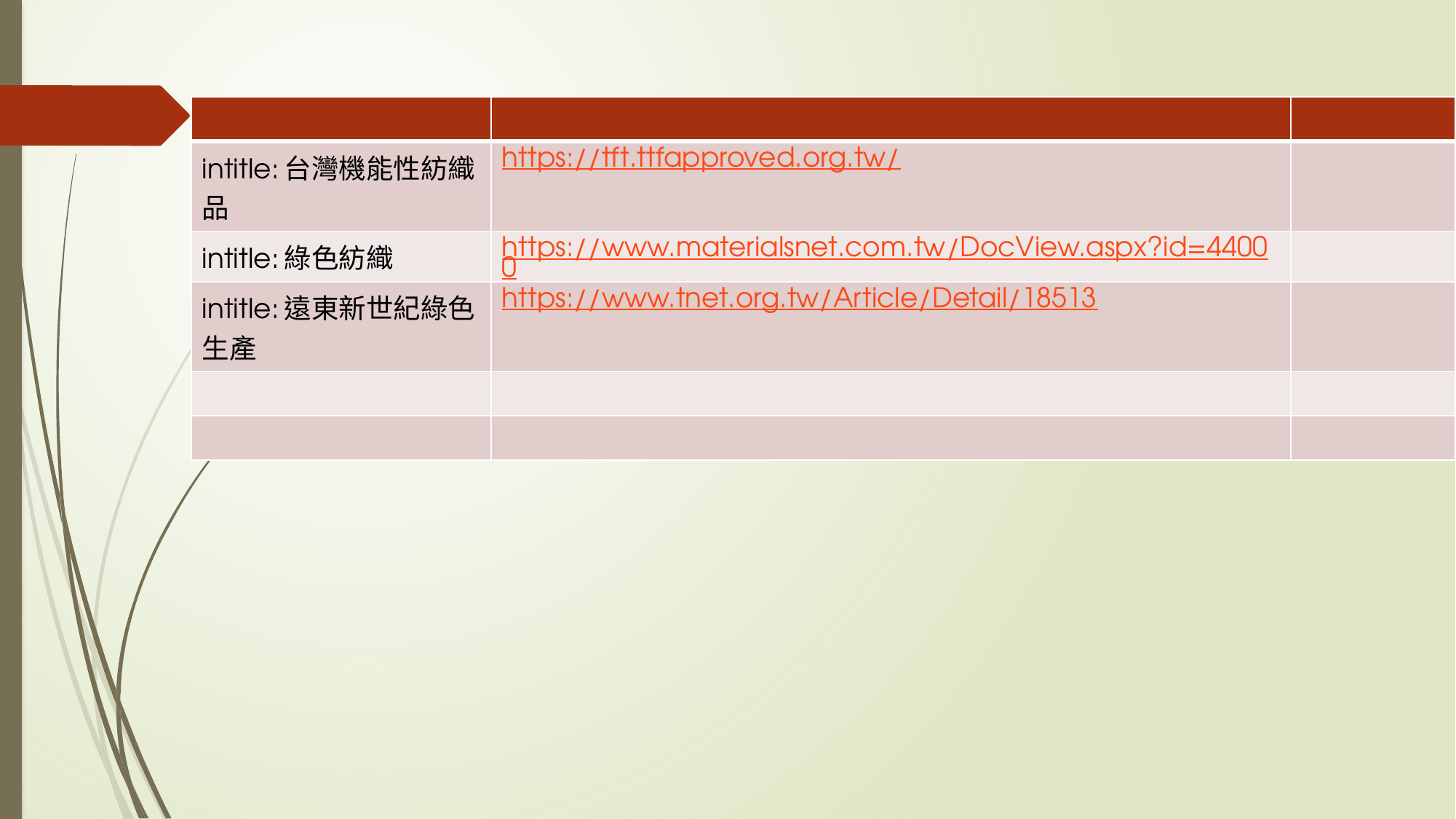

|  |  |  |
| --- | --- | --- |
| intitle:台灣機能性紡織品 | https://tft.ttfapproved.org.tw/ |  |
| intitle:綠色紡織 | https://www.materialsnet.com.tw/DocView.aspx?id=44000 |  |
| intitle:遠東新世紀綠色生產 | https://www.tnet.org.tw/Article/Detail/18513 |  |
|  |  |  |
|  |  |  |